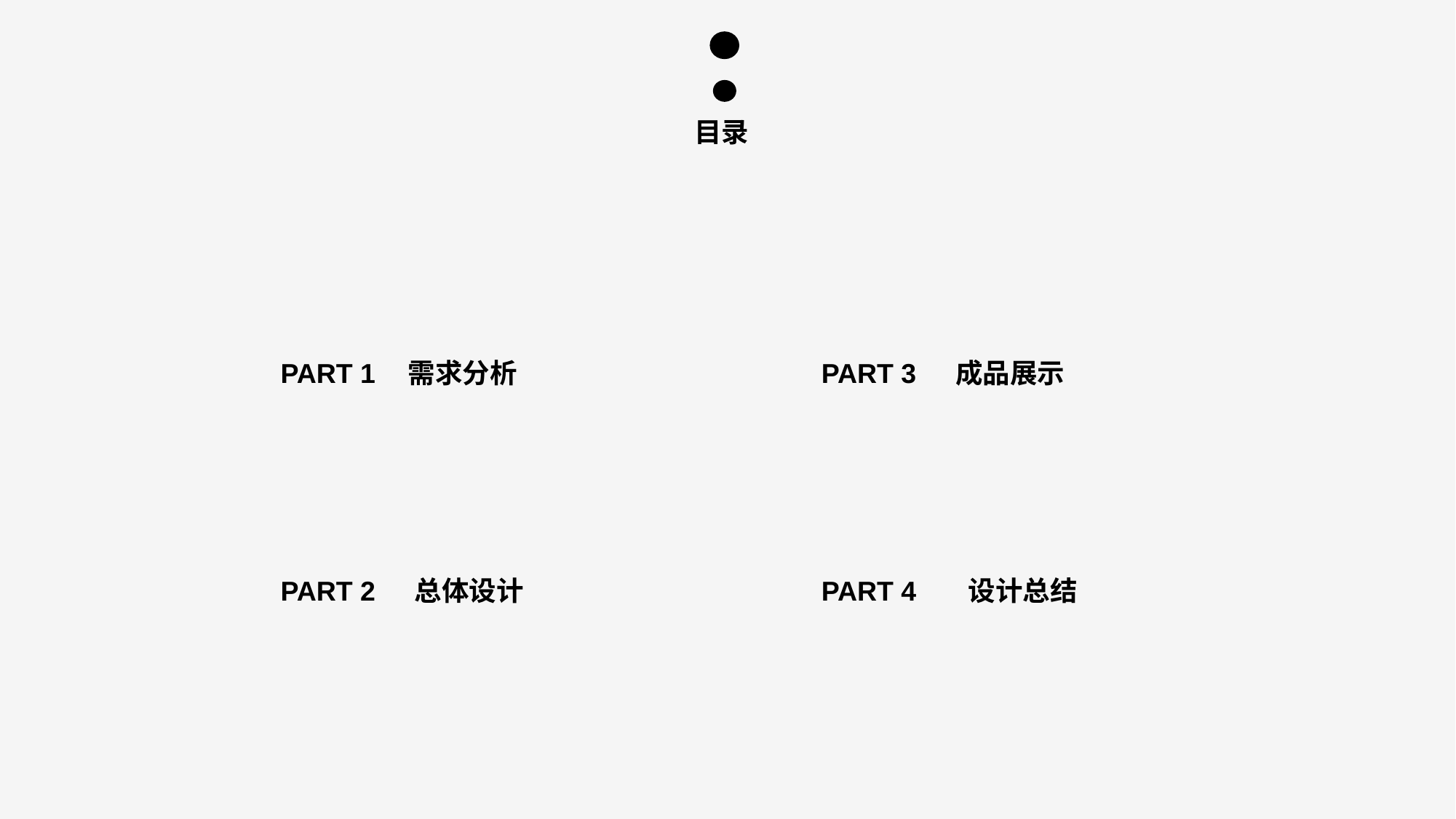

目录
PART 1
需求分析
PART 3
成品展示
PART 2
总体设计
PART 4
 设计总结